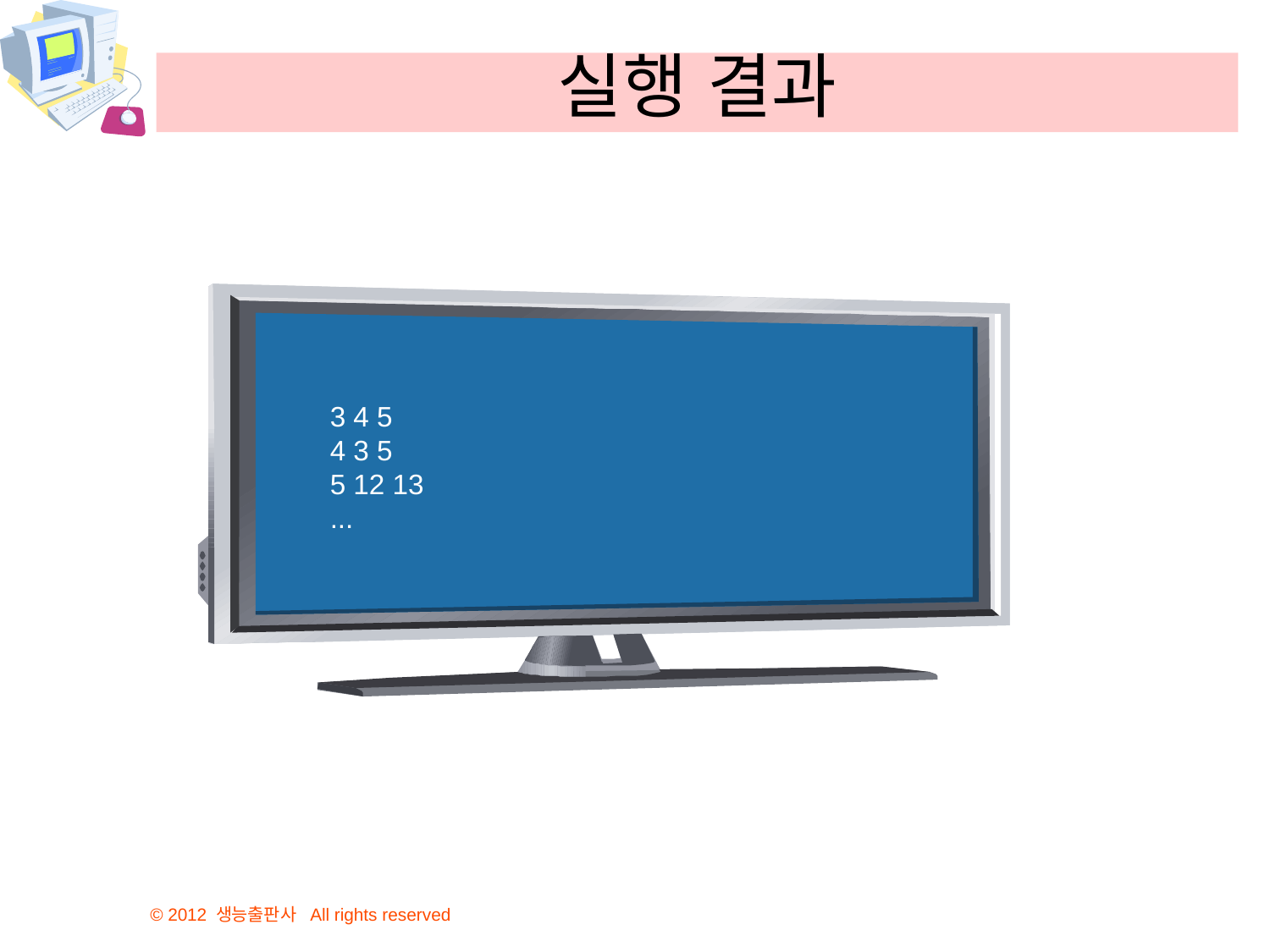

# 실행 결과

3 4 5
4 3 5
5 12 13
...